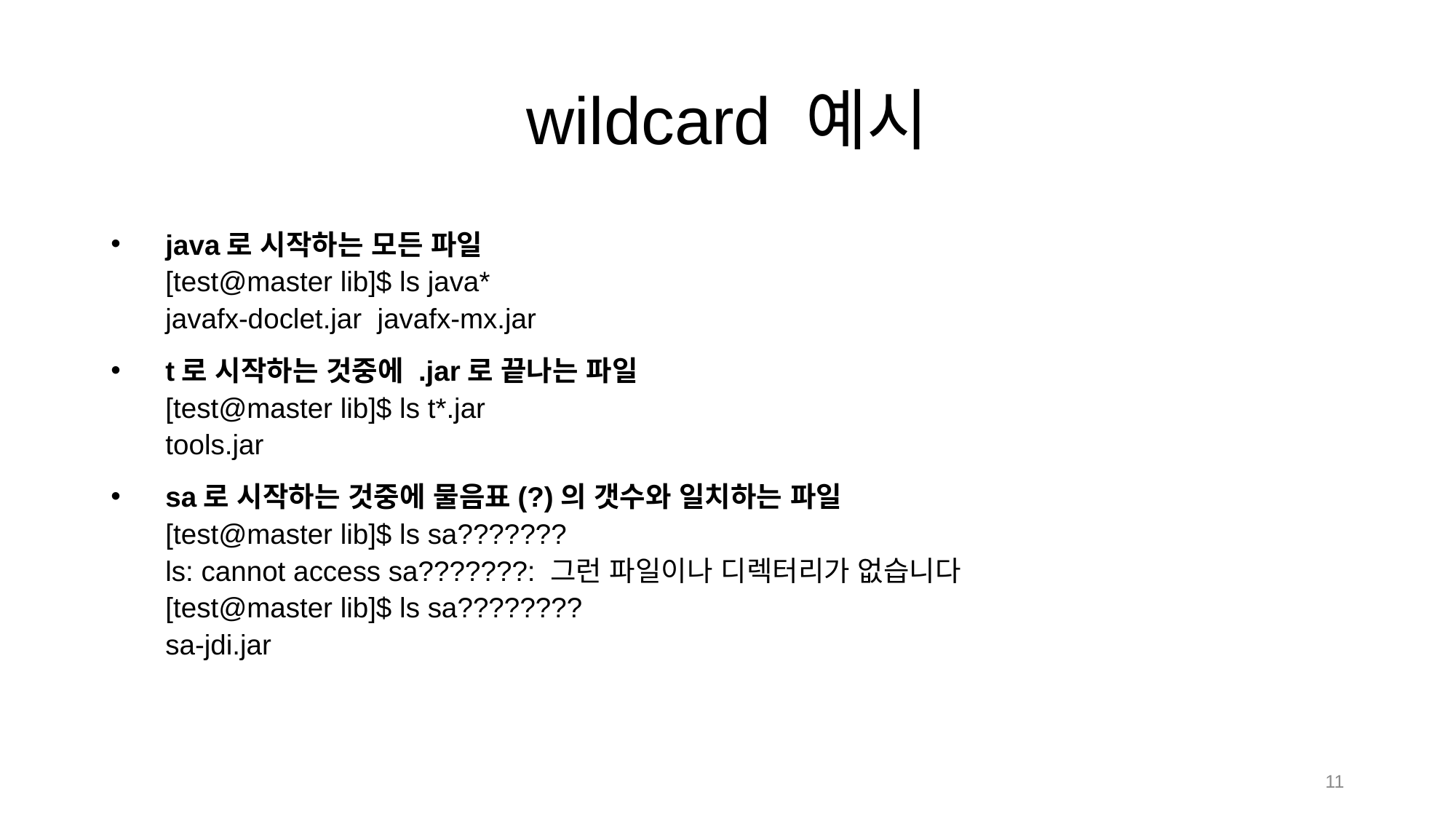

# wildcard 예시
java로 시작하는 모든 파일
[test@master lib]$ ls java*
javafx-doclet.jar  javafx-mx.jar
t로 시작하는 것중에 .jar로 끝나는 파일
[test@master lib]$ ls t*.jar
tools.jar
sa로 시작하는 것중에 물음표(?)의 갯수와 일치하는 파일
[test@master lib]$ ls sa???????
ls: cannot access sa???????: 그런 파일이나 디렉터리가 없습니다
[test@master lib]$ ls sa????????
sa-jdi.jar
11